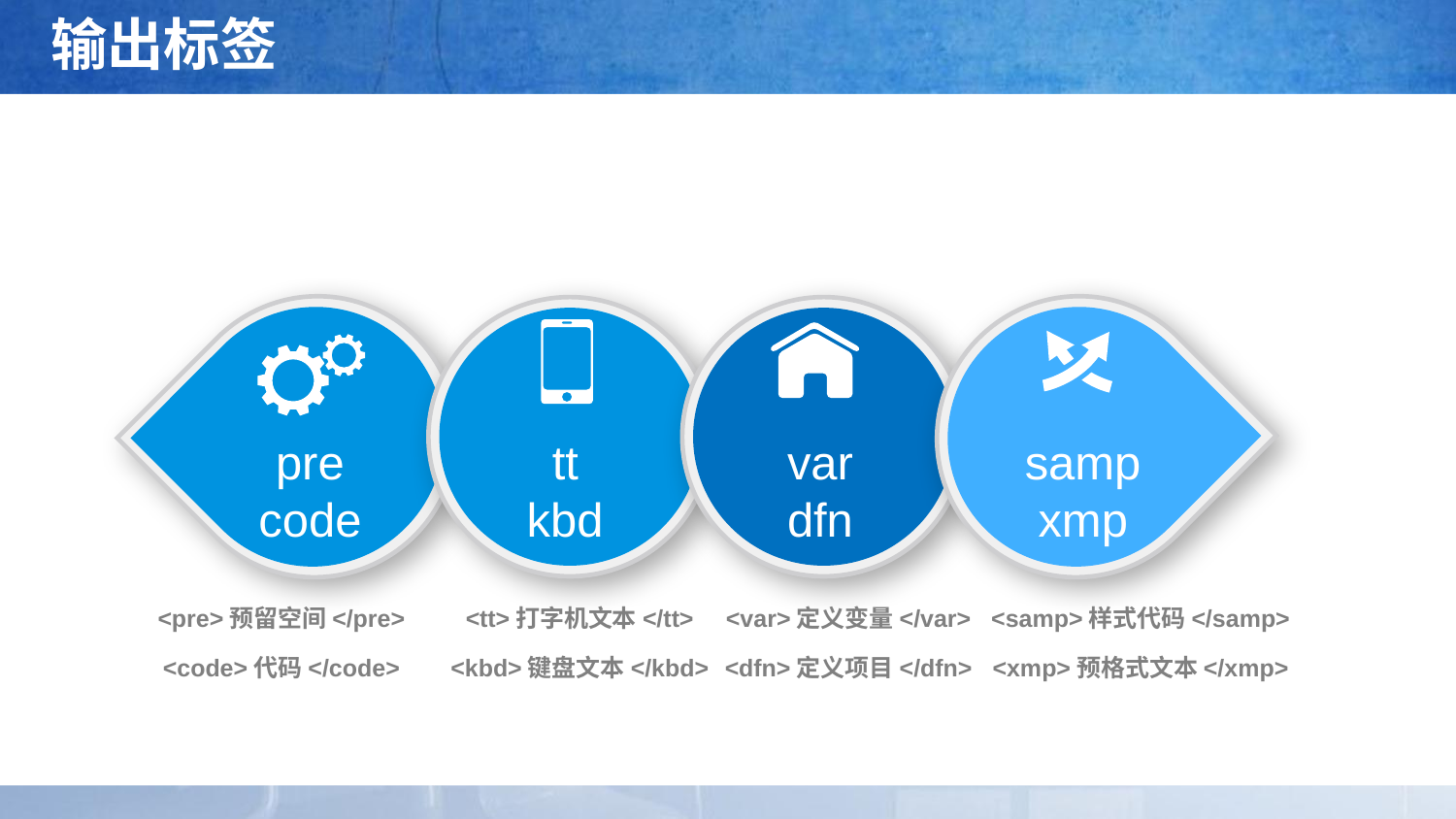

# 输出标签

pre
code

samp
xmp

tt
kbd

var
dfn
<pre>预留空间</pre>
<code>代码</code>
<tt>打字机文本</tt>
<kbd>键盘文本</kbd>
<var>定义变量</var>
<dfn>定义项目</dfn>
<samp>样式代码</samp>
<xmp>预格式文本</xmp>